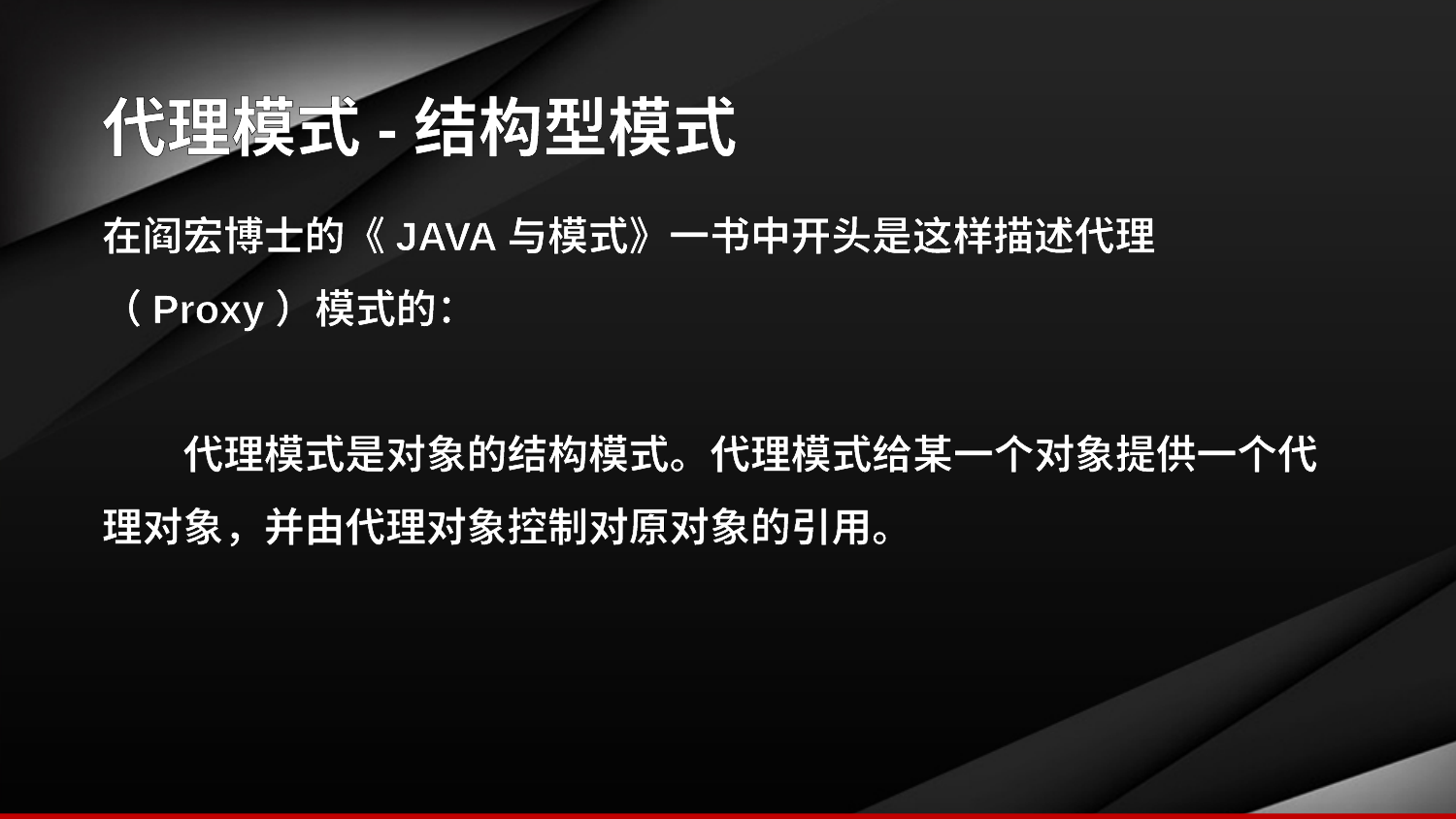

代理模式-结构型模式
在阎宏博士的《JAVA与模式》一书中开头是这样描述代理（Proxy）模式的：

　　代理模式是对象的结构模式。代理模式给某一个对象提供一个代理对象，并由代理对象控制对原对象的引用。